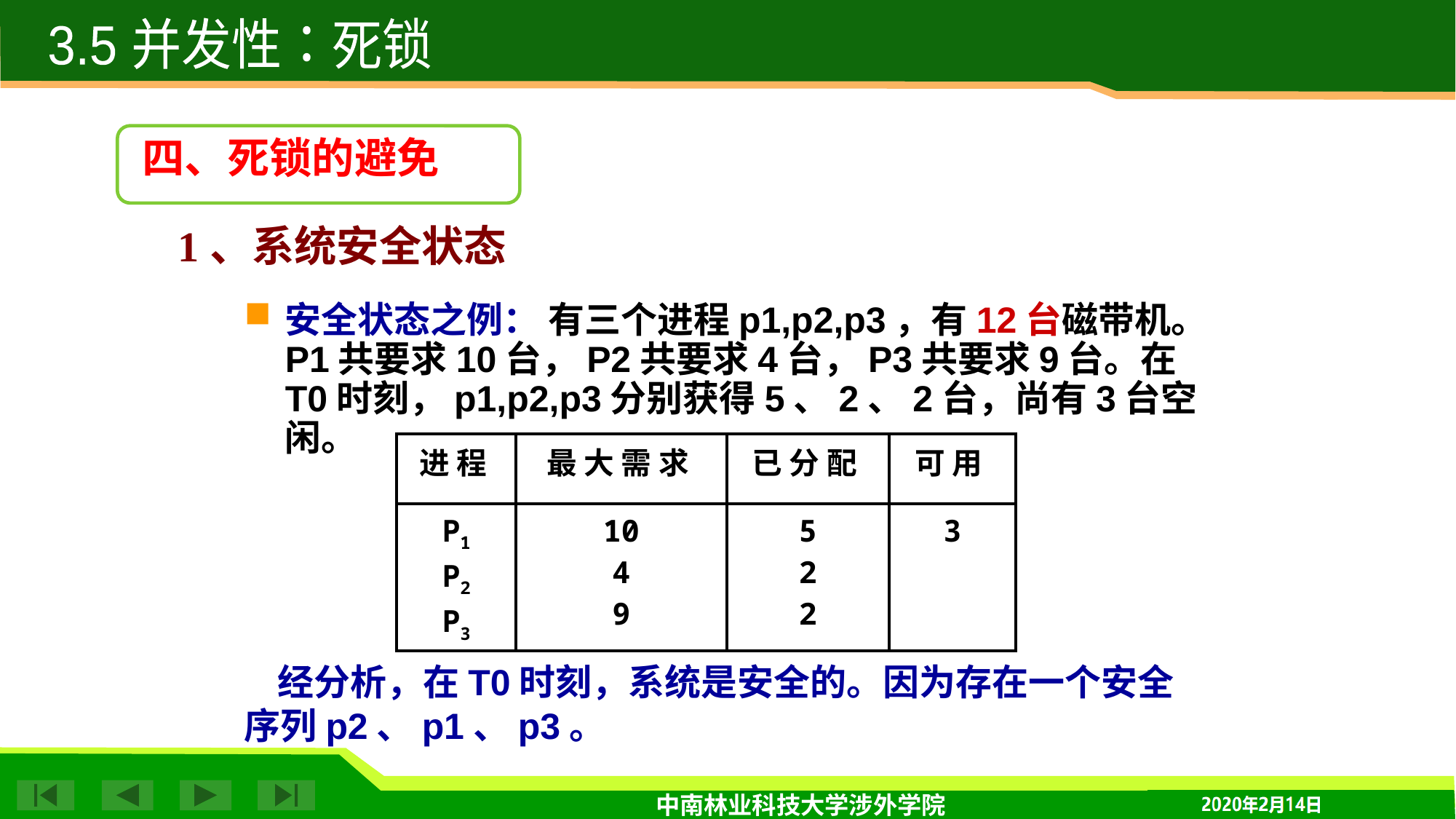

3.5 并发性：死锁

四、死锁的避免
1、系统安全状态
安全状态之例： 有三个进程p1,p2,p3，有12台磁带机。P1共要求10台，P2共要求4台，P3共要求9台。在T0时刻，p1,p2,p3分别获得5、2、2台，尚有3台空闲。
| 进 程 | 最 大 需 求 | 已 分 配 | 可 用 |
| --- | --- | --- | --- |
| P1 P2 P3 | 10 4 9 | 5 2 2 | 3 |
   经分析，在T0时刻，系统是安全的。因为存在一个安全序列p2、p1、p3。